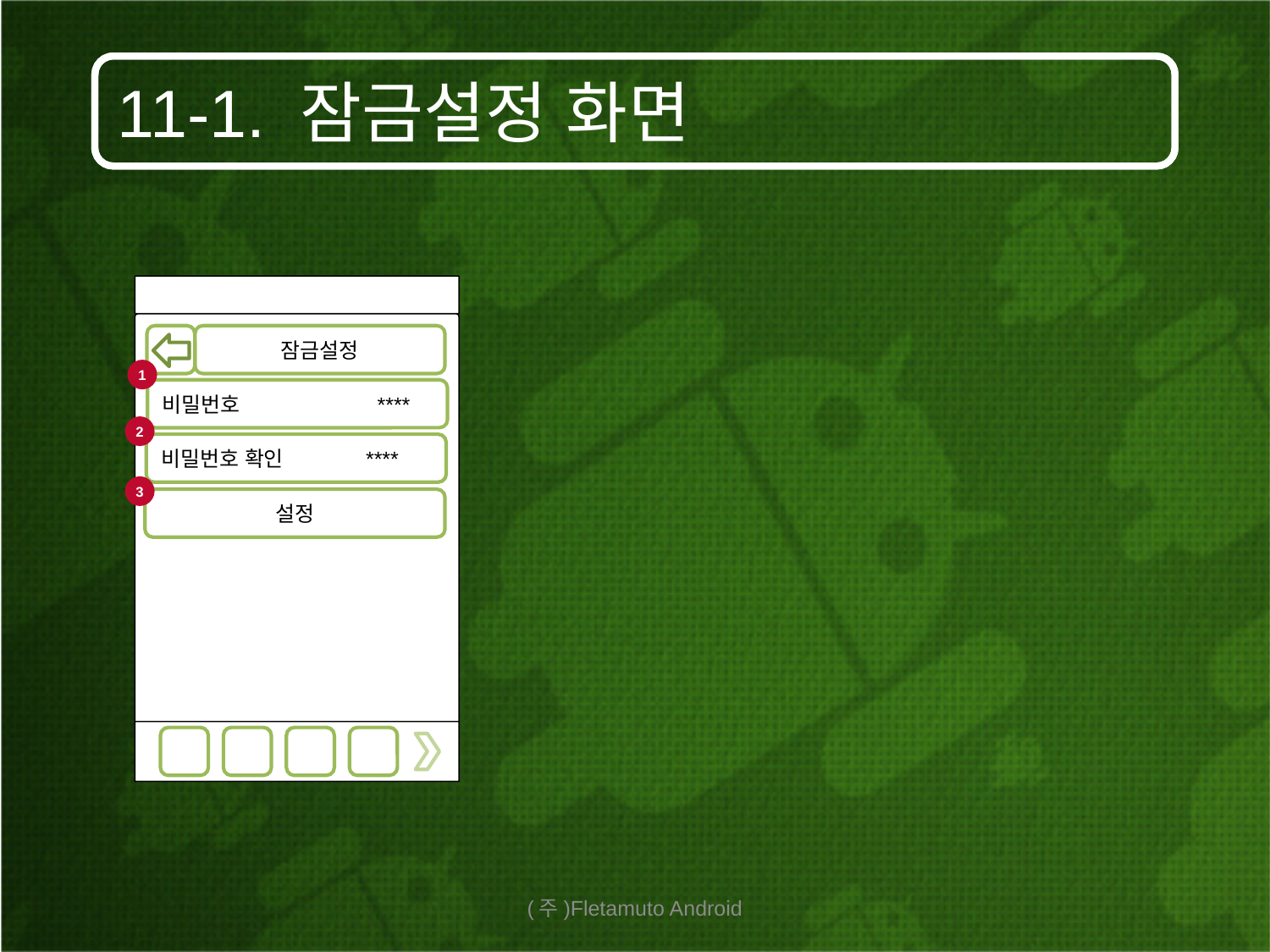

# 11-1. 잠금설정 화면

잠금설정

1
비밀번호	              ****
2
비밀번호 확인             ****
3
설정
(주)Fletamuto Android